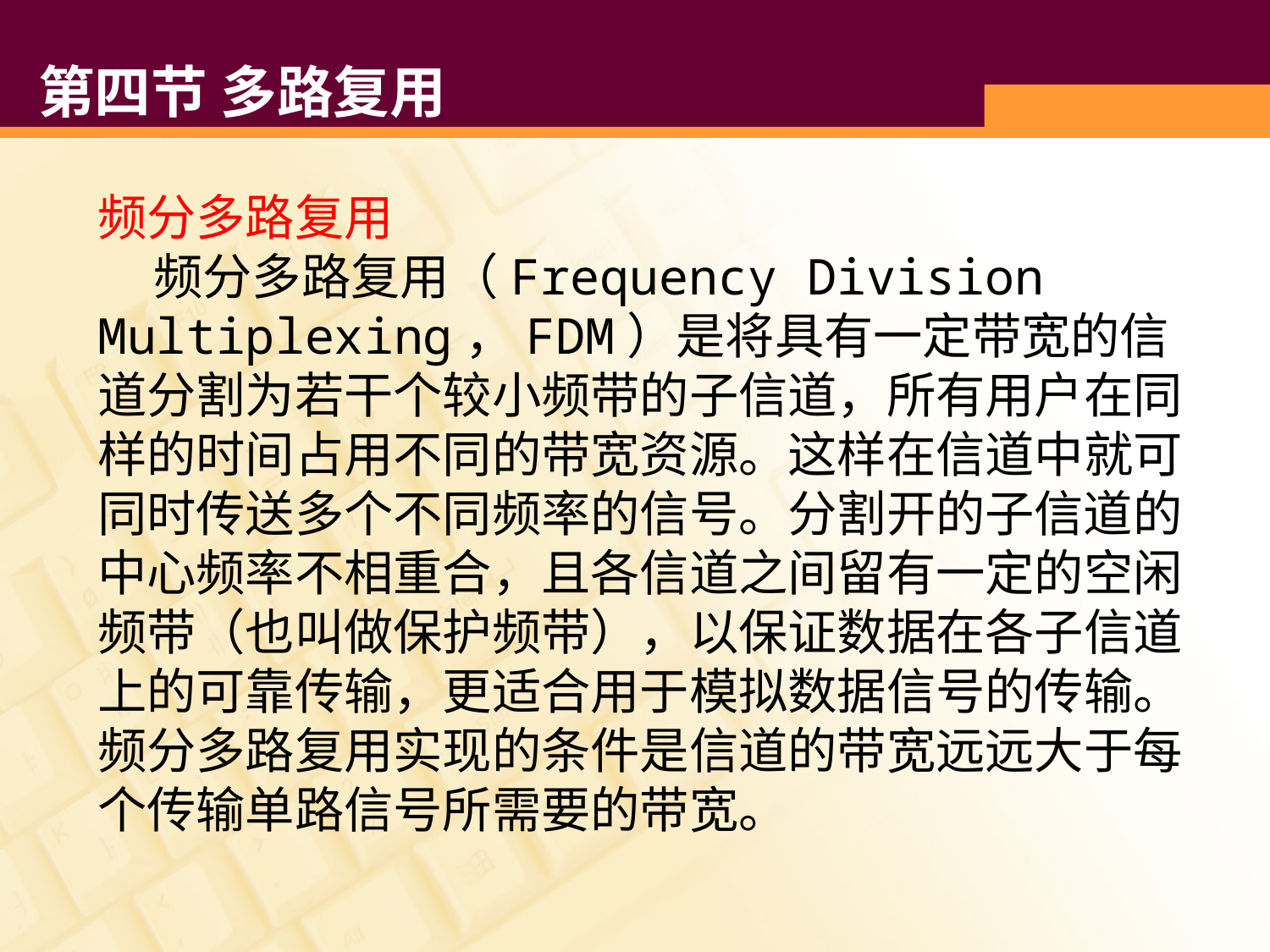

# 第四节 多路复用
频分多路复用
    频分多路复用（Frequency Division Multiplexing，FDM）是将具有一定带宽的信道分割为若干个较小频带的子信道，所有用户在同样的时间占用不同的带宽资源。这样在信道中就可同时传送多个不同频率的信号。分割开的子信道的中心频率不相重合，且各信道之间留有一定的空闲频带（也叫做保护频带），以保证数据在各子信道上的可靠传输，更适合用于模拟数据信号的传输。频分多路复用实现的条件是信道的带宽远远大于每个传输单路信号所需要的带宽。